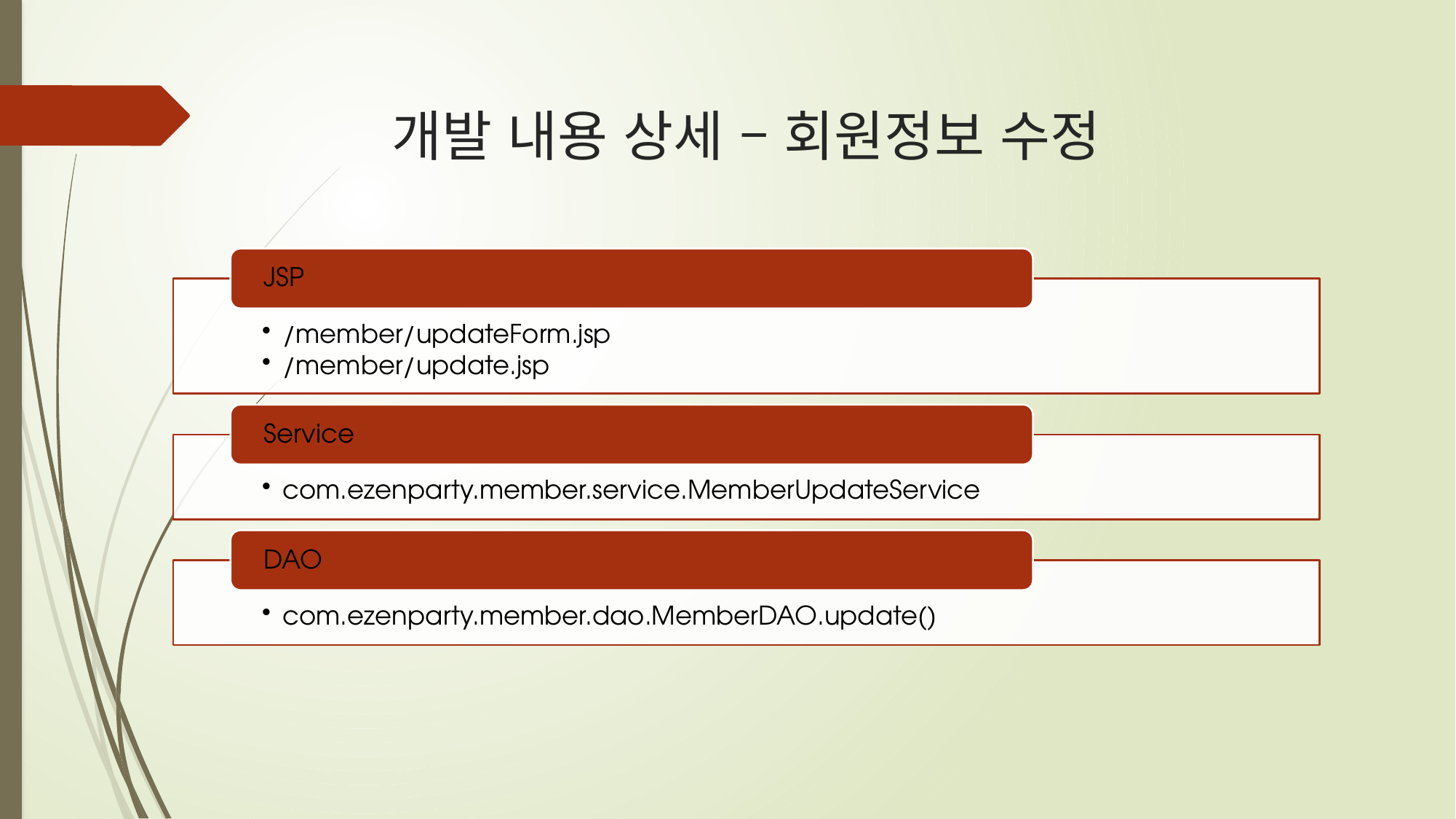

# 개발 내용 상세 – 회원정보 수정

JSP

/member/updateForm.jsp
/member/update.jsp

Service

com.ezenparty.member.service.MemberUpdateService

DAO

com.ezenparty.member.dao.MemberDAO.update()